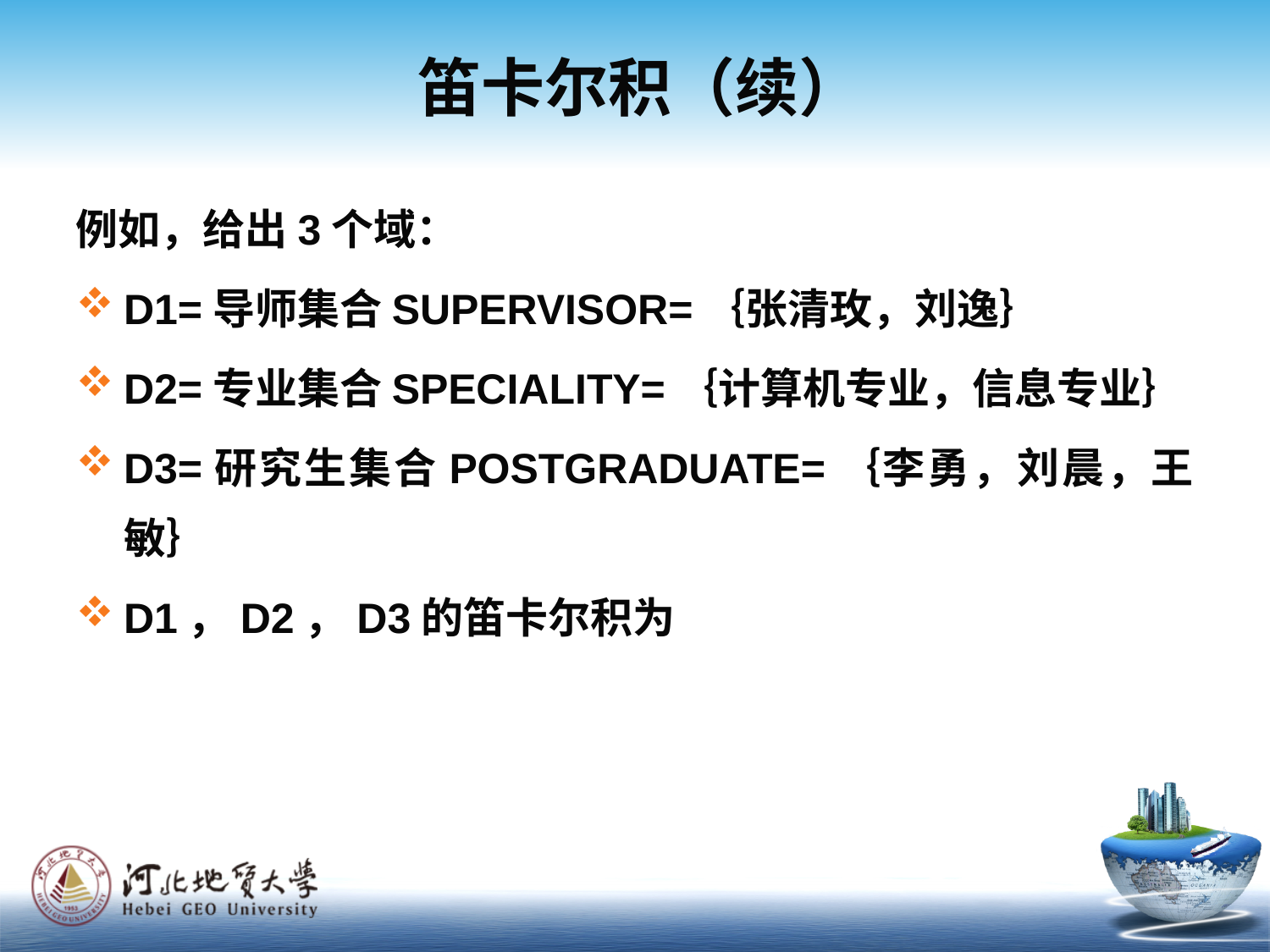

笛卡尔积（续）
例如，给出3个域：
D1=导师集合SUPERVISOR=｛张清玫，刘逸｝
D2=专业集合SPECIALITY=｛计算机专业，信息专业｝
D3=研究生集合POSTGRADUATE=｛李勇，刘晨，王敏｝
D1，D2，D3的笛卡尔积为